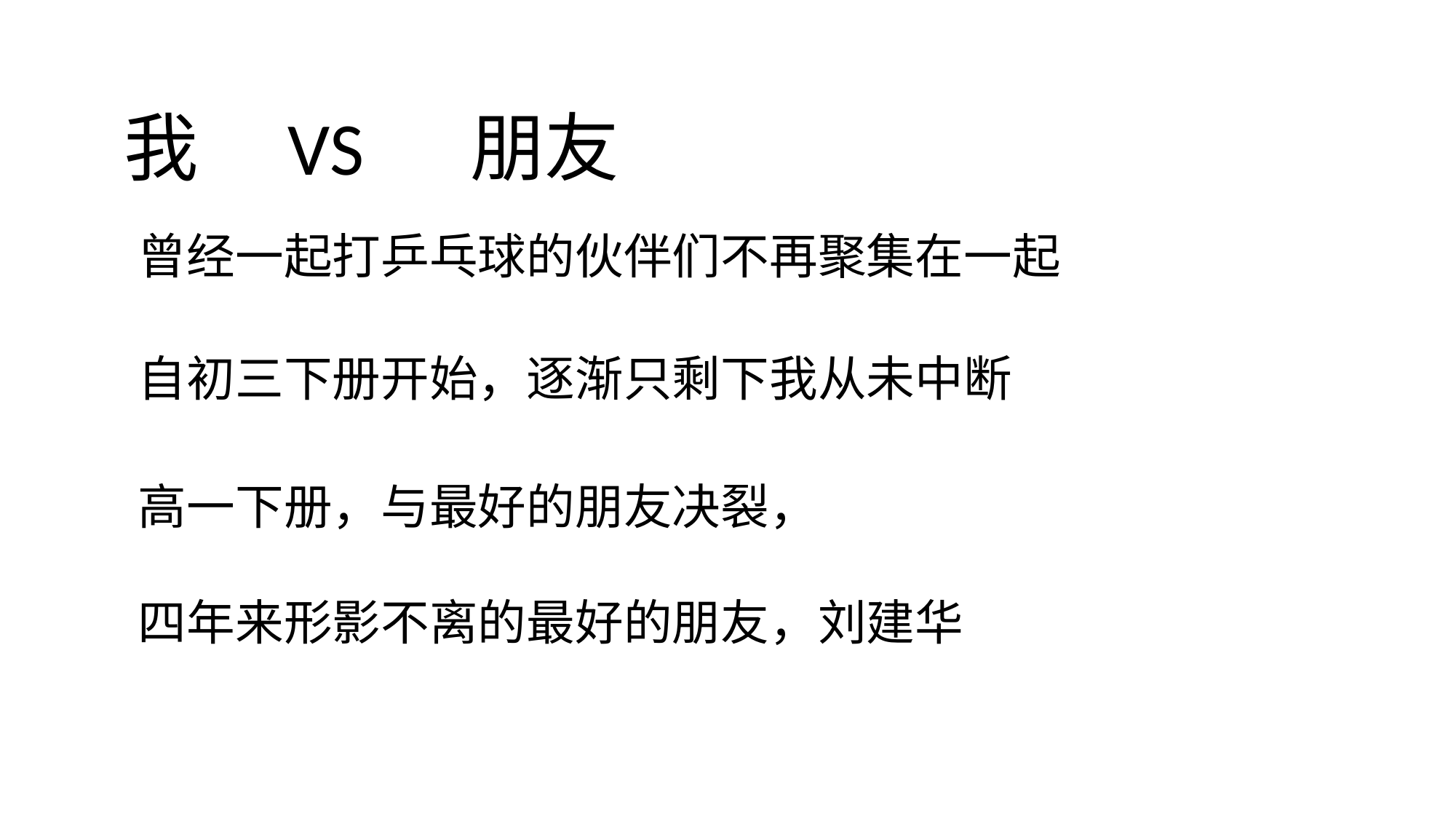

# 我　VS 　朋友
曾经一起打乒乓球的伙伴们不再聚集在一起
自初三下册开始，逐渐只剩下我从未中断
高一下册，与最好的朋友决裂，

四年来形影不离的最好的朋友，刘建华